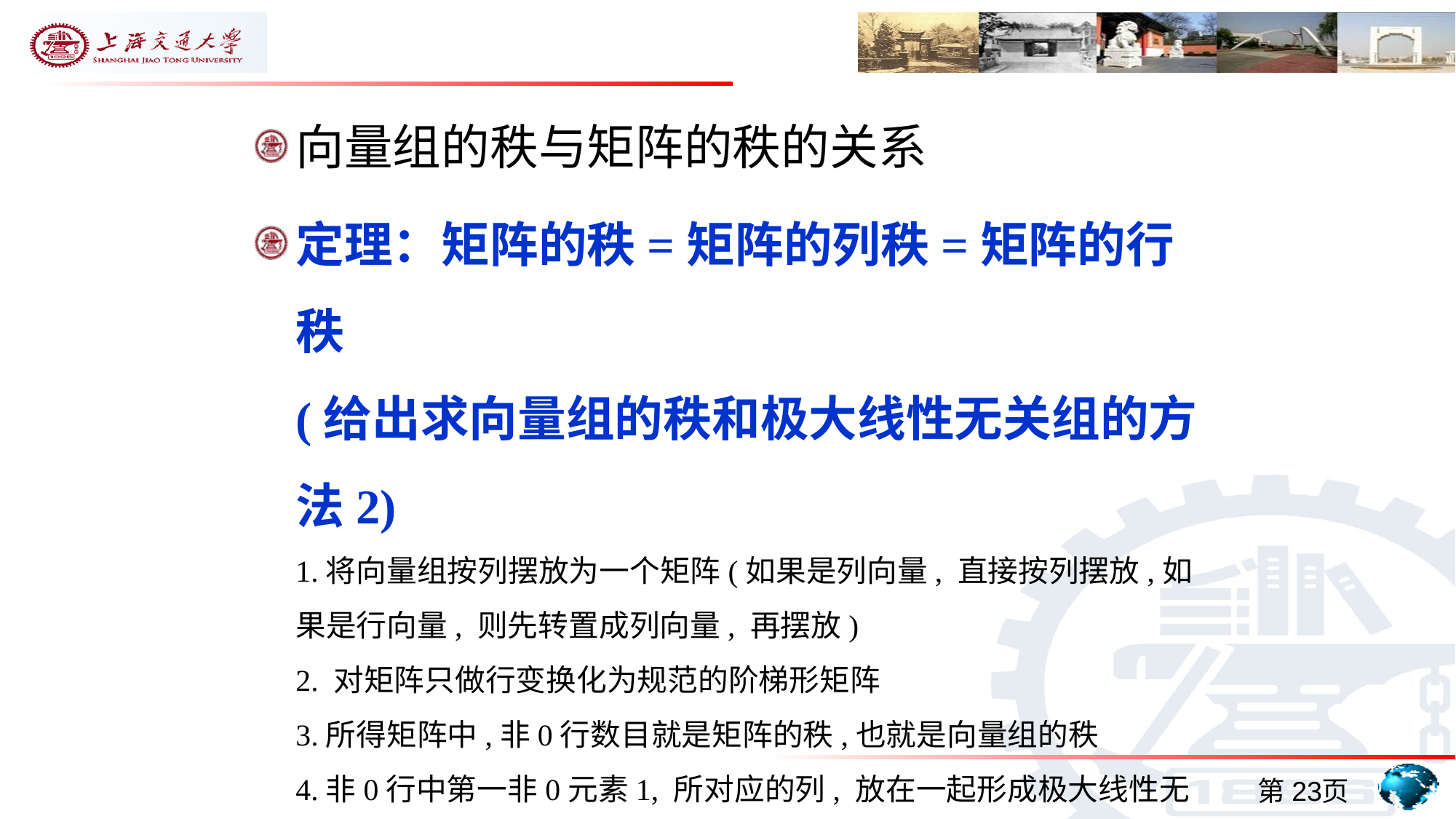

向量组的秩与矩阵的秩的关系
定理：矩阵的秩=矩阵的列秩=矩阵的行秩
(给出求向量组的秩和极大线性无关组的方法2)
1.将向量组按列摆放为一个矩阵(如果是列向量, 直接按列摆放,如果是行向量, 则先转置成列向量, 再摆放)
2. 对矩阵只做行变换化为规范的阶梯形矩阵
3.所得矩阵中,非0行数目就是矩阵的秩,也就是向量组的秩
4.非0行中第一非0元素1, 所对应的列, 放在一起形成极大线性无关组,且容易得到其他向量的表示系数
第23页